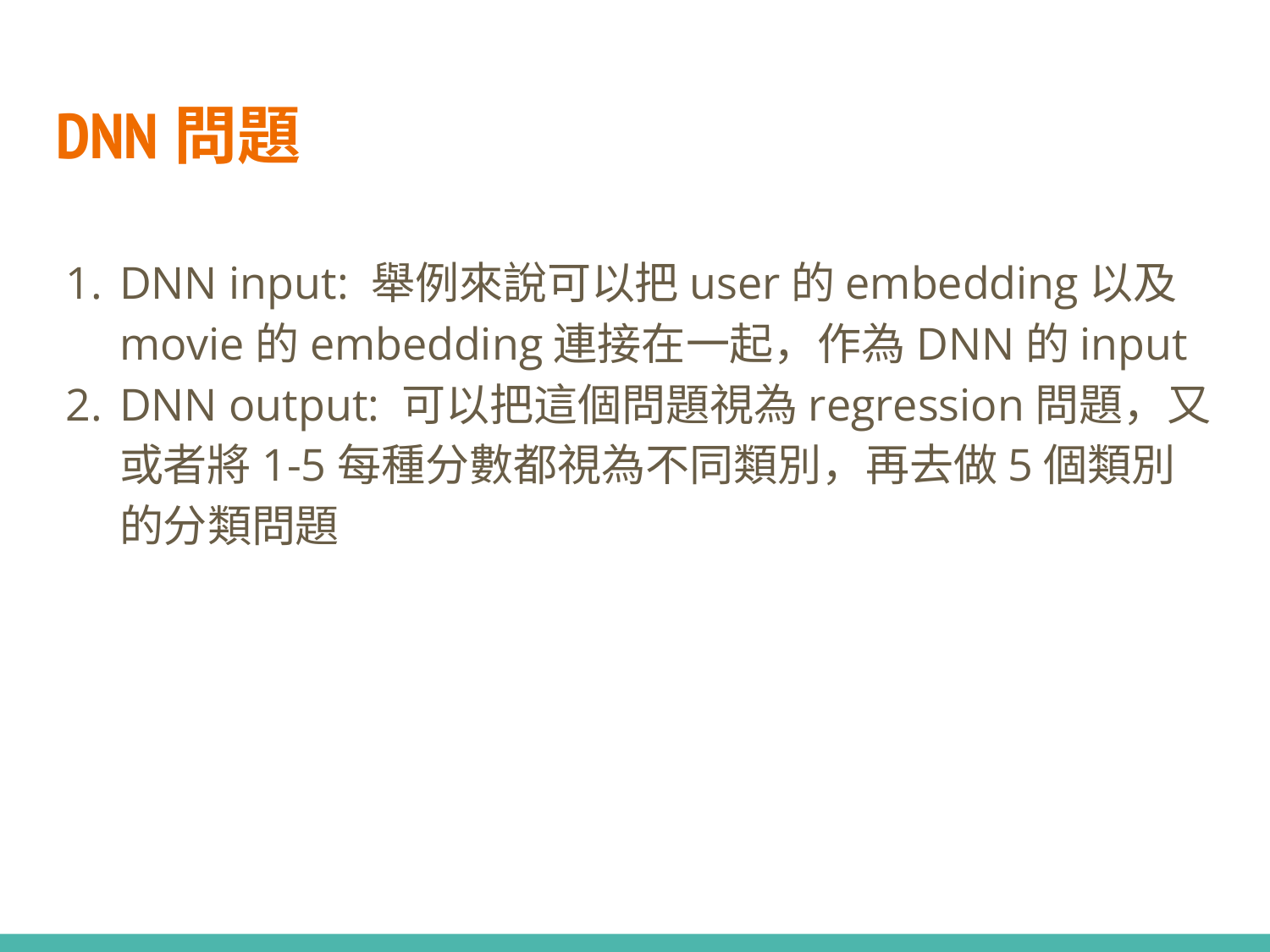

# DNN問題
DNN input: 舉例來說可以把user的embedding以及movie的embedding連接在一起，作為DNN的input
DNN output: 可以把這個問題視為regression問題，又或者將1-5每種分數都視為不同類別，再去做5個類別的分類問題